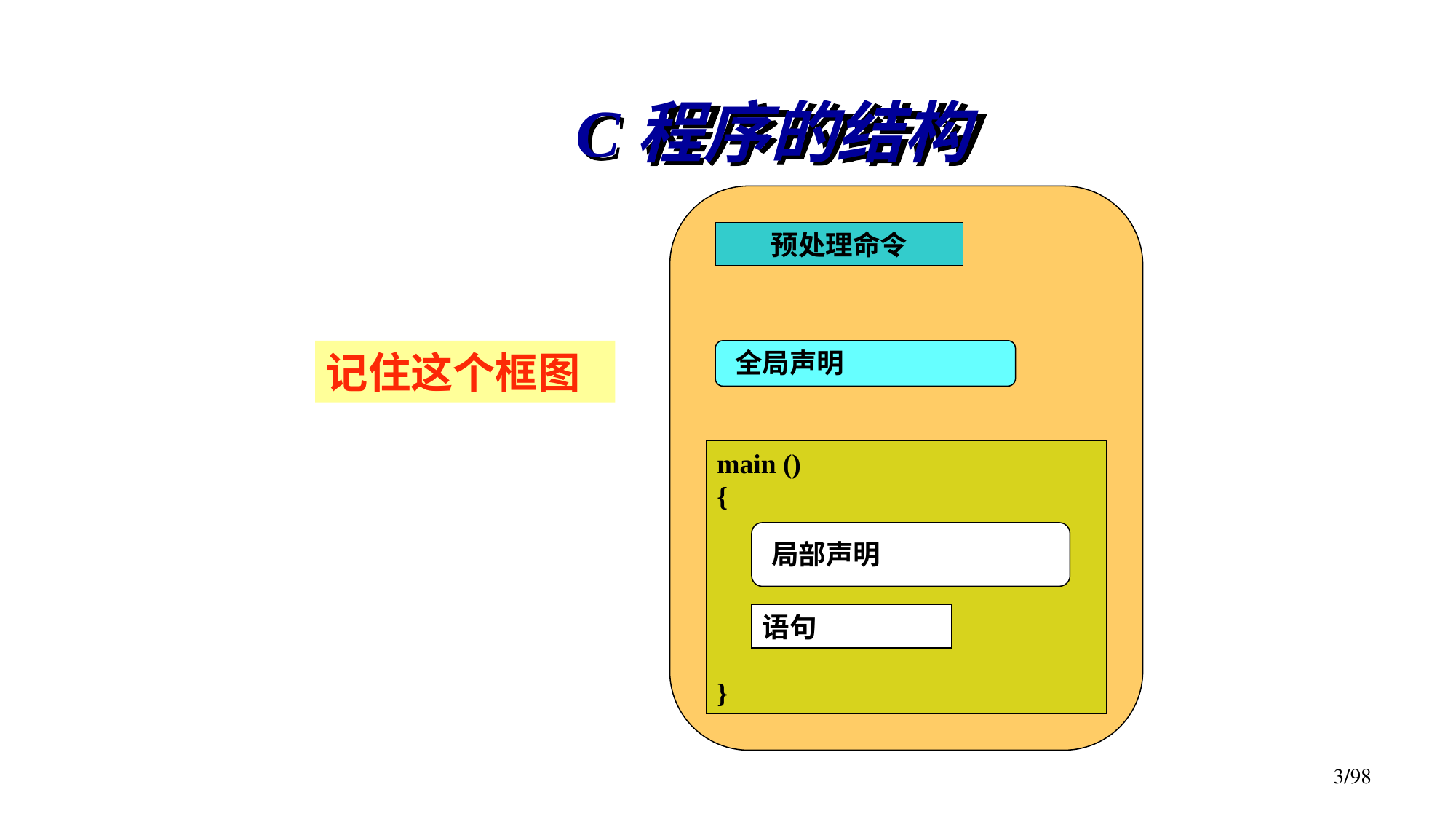

# C程序的结构

预处理命令

全局声明
Pengisytiharan globl
main ()
{

}
Pengisytiharan setempat

局部声明
语句
记住这个框图